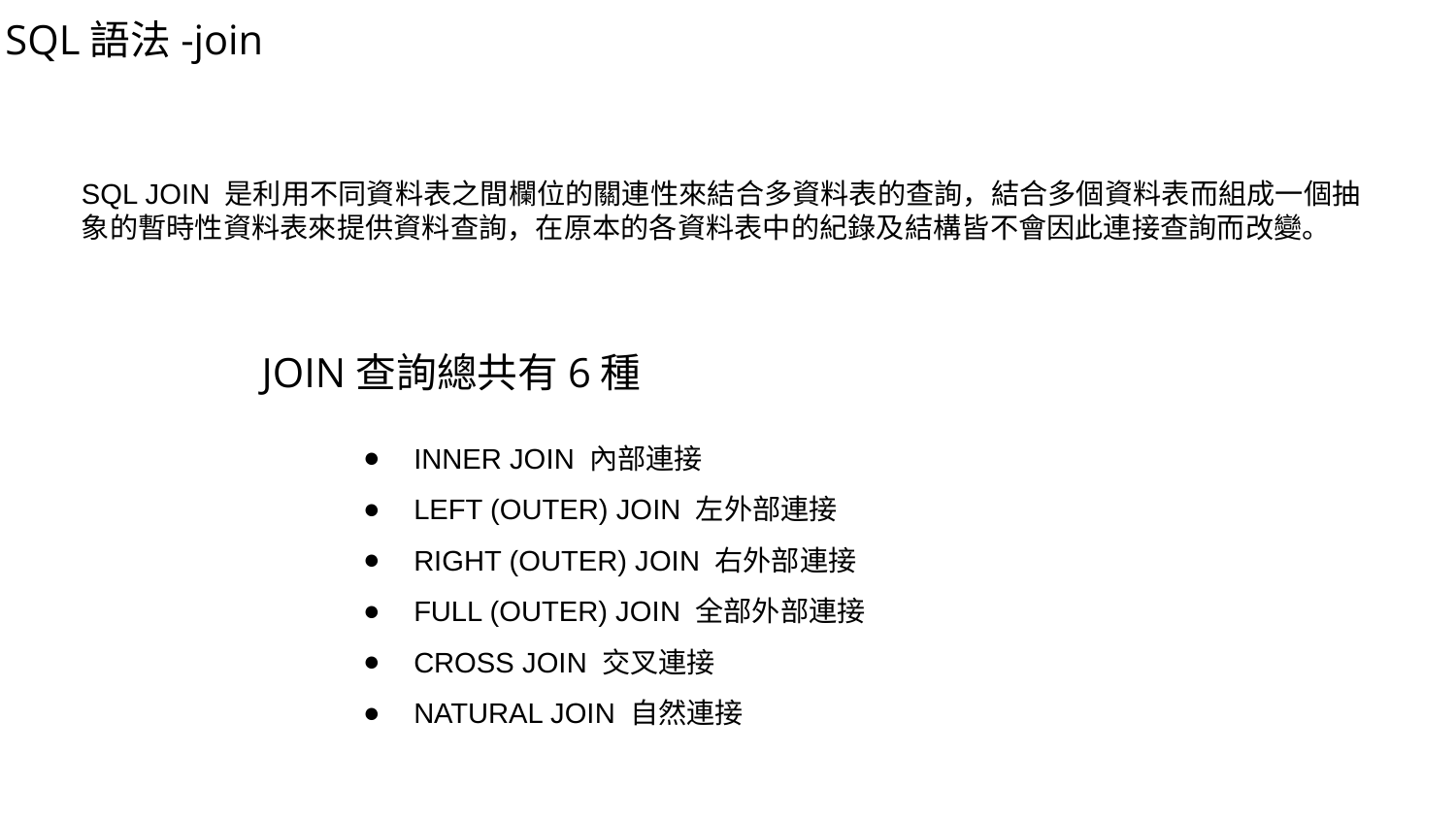

SQL語法-join
SQL JOIN 是利用不同資料表之間欄位的關連性來結合多資料表的查詢，結合多個資料表而組成一個抽象的暫時性資料表來提供資料查詢，在原本的各資料表中的紀錄及結構皆不會因此連接查詢而改變。
JOIN查詢總共有6種
INNER JOIN 內部連接
LEFT (OUTER) JOIN 左外部連接
RIGHT (OUTER) JOIN 右外部連接
FULL (OUTER) JOIN 全部外部連接
CROSS JOIN 交叉連接
NATURAL JOIN 自然連接